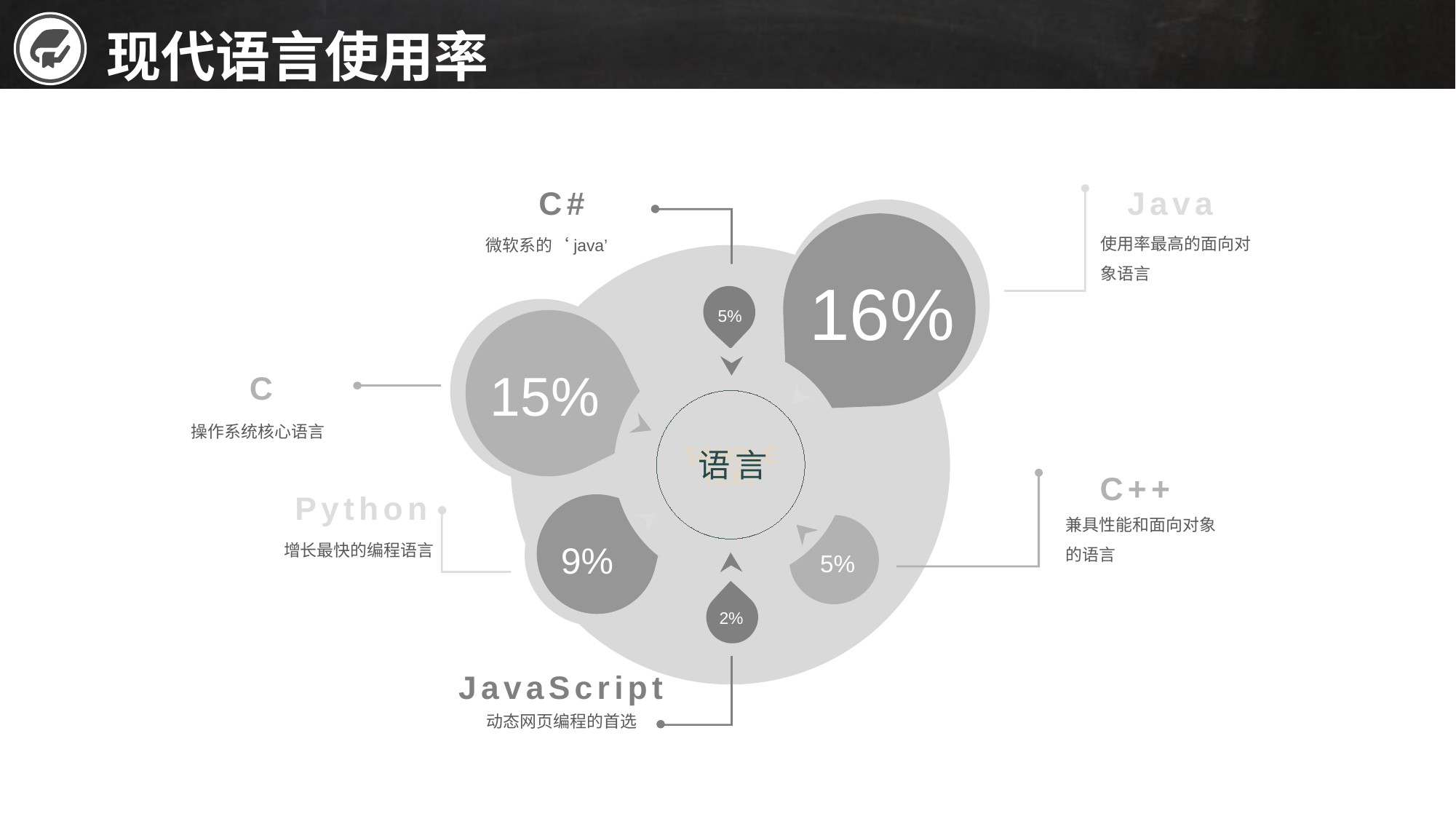

现代语言使用率

C#
Java

使用率最高的面向对象语言
微软系的‘java’

16%

5%

15%

C

操作系统核心语言

语言

C++

Python

兼具性能和面向对象的语言

增长最快的编程语言

9%
5%

2%

JavaScript
动态网页编程的首选